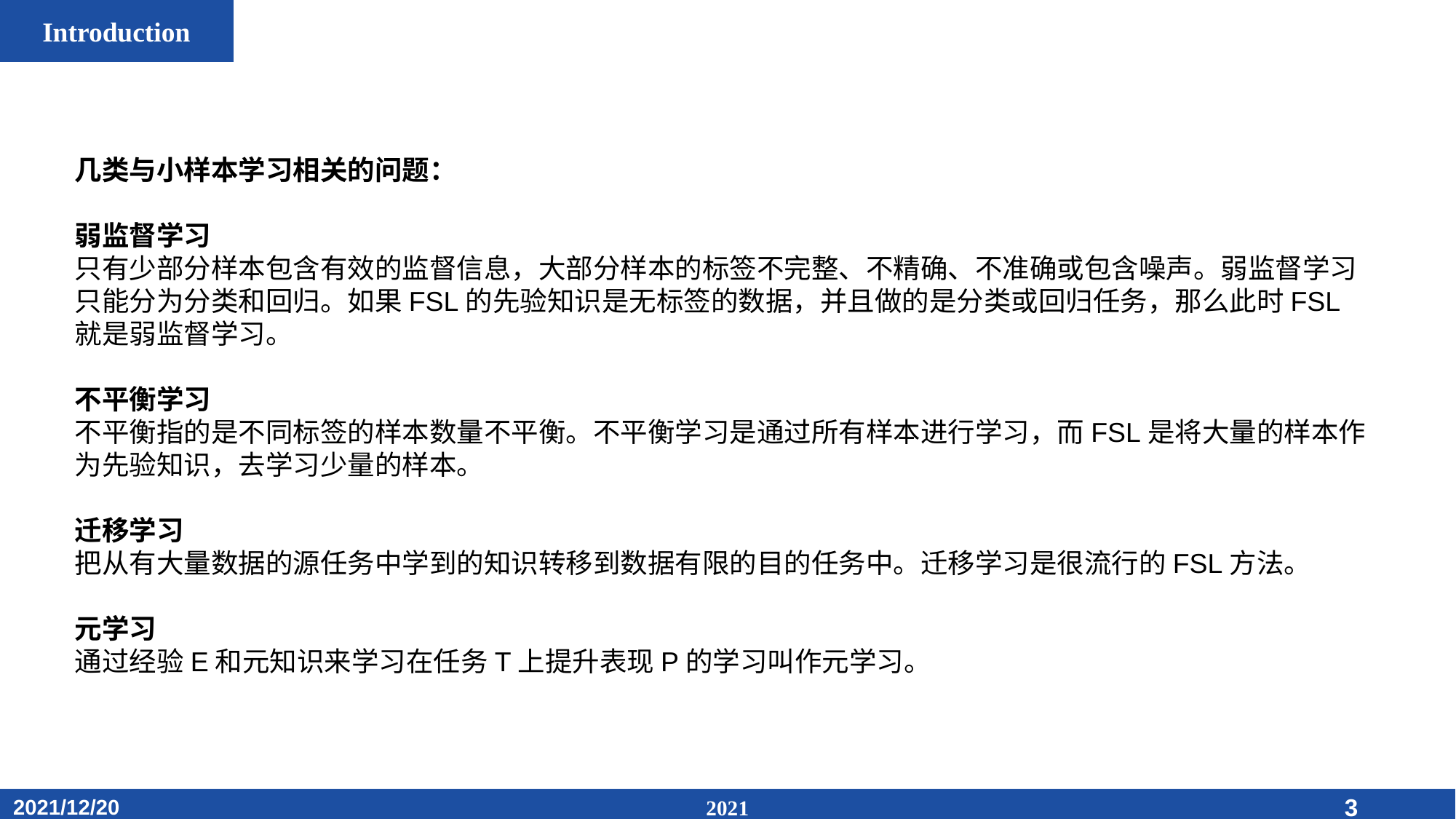

Introduction
几类与小样本学习相关的问题：

弱监督学习
只有少部分样本包含有效的监督信息，大部分样本的标签不完整、不精确、不准确或包含噪声。弱监督学习只能分为分类和回归。如果FSL的先验知识是无标签的数据，并且做的是分类或回归任务，那么此时FSL就是弱监督学习。

不平衡学习
不平衡指的是不同标签的样本数量不平衡。不平衡学习是通过所有样本进行学习，而FSL是将大量的样本作为先验知识，去学习少量的样本。

迁移学习
把从有大量数据的源任务中学到的知识转移到数据有限的目的任务中。迁移学习是很流行的FSL方法。

元学习
通过经验E和元知识来学习在任务T上提升表现P的学习叫作元学习。